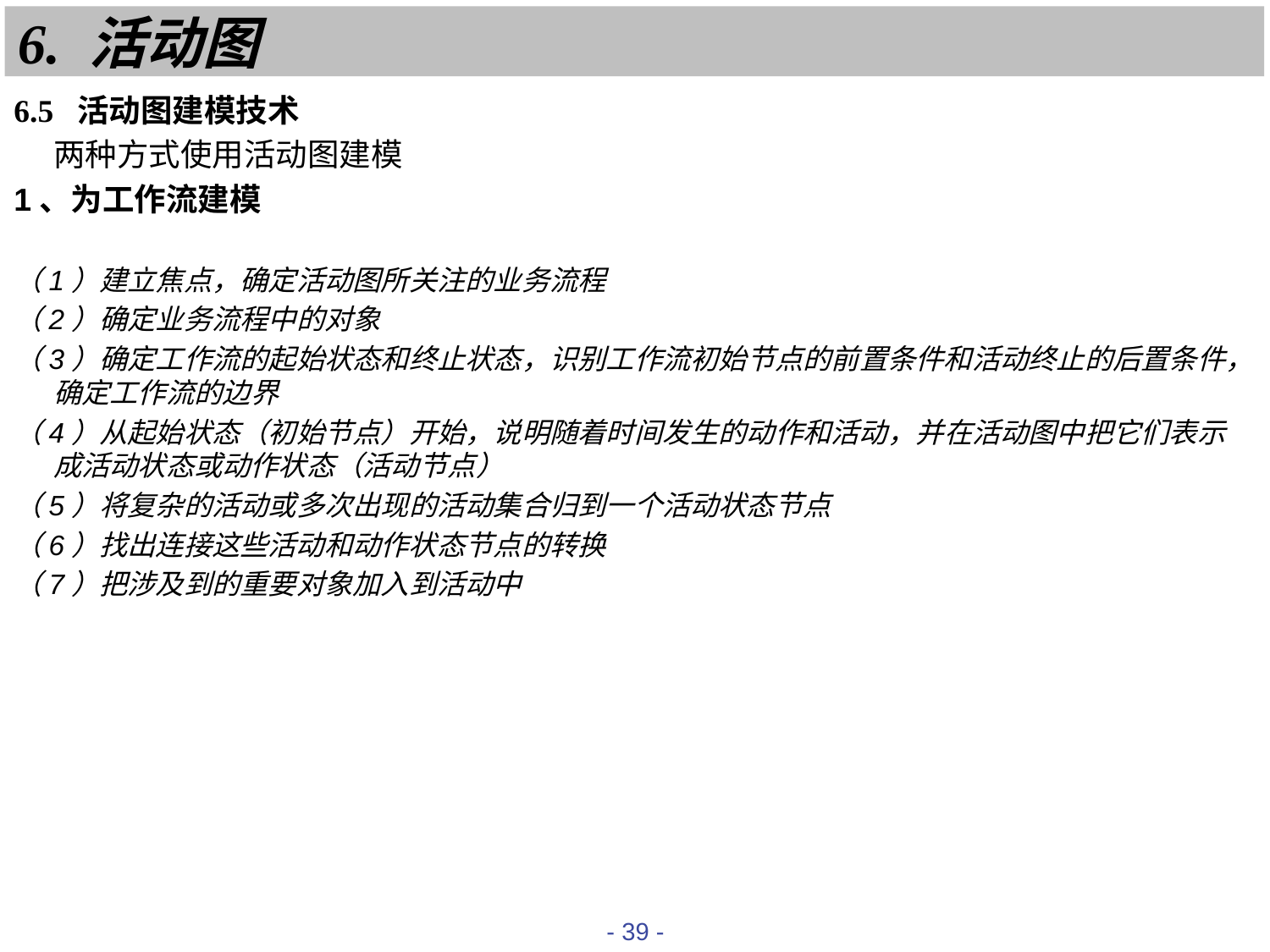

# 6. 活动图
6.5  活动图建模技术
	两种方式使用活动图建模
1、为工作流建模

（1）建立焦点，确定活动图所关注的业务流程
（2）确定业务流程中的对象
（3）确定工作流的起始状态和终止状态，识别工作流初始节点的前置条件和活动终止的后置条件，确定工作流的边界
（4）从起始状态（初始节点）开始，说明随着时间发生的动作和活动，并在活动图中把它们表示成活动状态或动作状态（活动节点）
（5）将复杂的活动或多次出现的活动集合归到一个活动状态节点
（6）找出连接这些活动和动作状态节点的转换
（7）把涉及到的重要对象加入到活动中